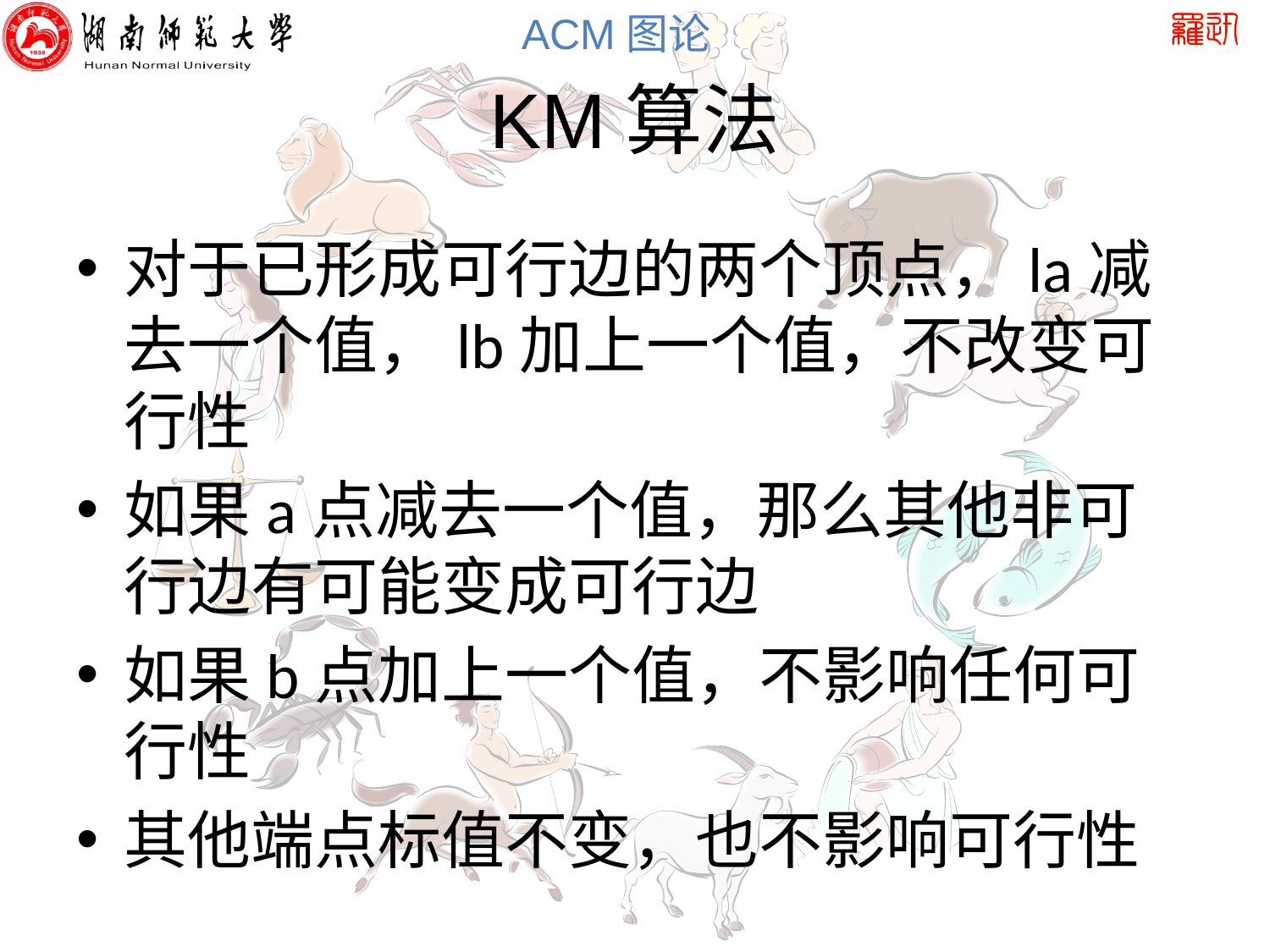

# KM算法
对于已形成可行边的两个顶点，la减去一个值，lb加上一个值，不改变可行性
如果a点减去一个值，那么其他非可行边有可能变成可行边
如果b点加上一个值，不影响任何可行性
其他端点标值不变，也不影响可行性